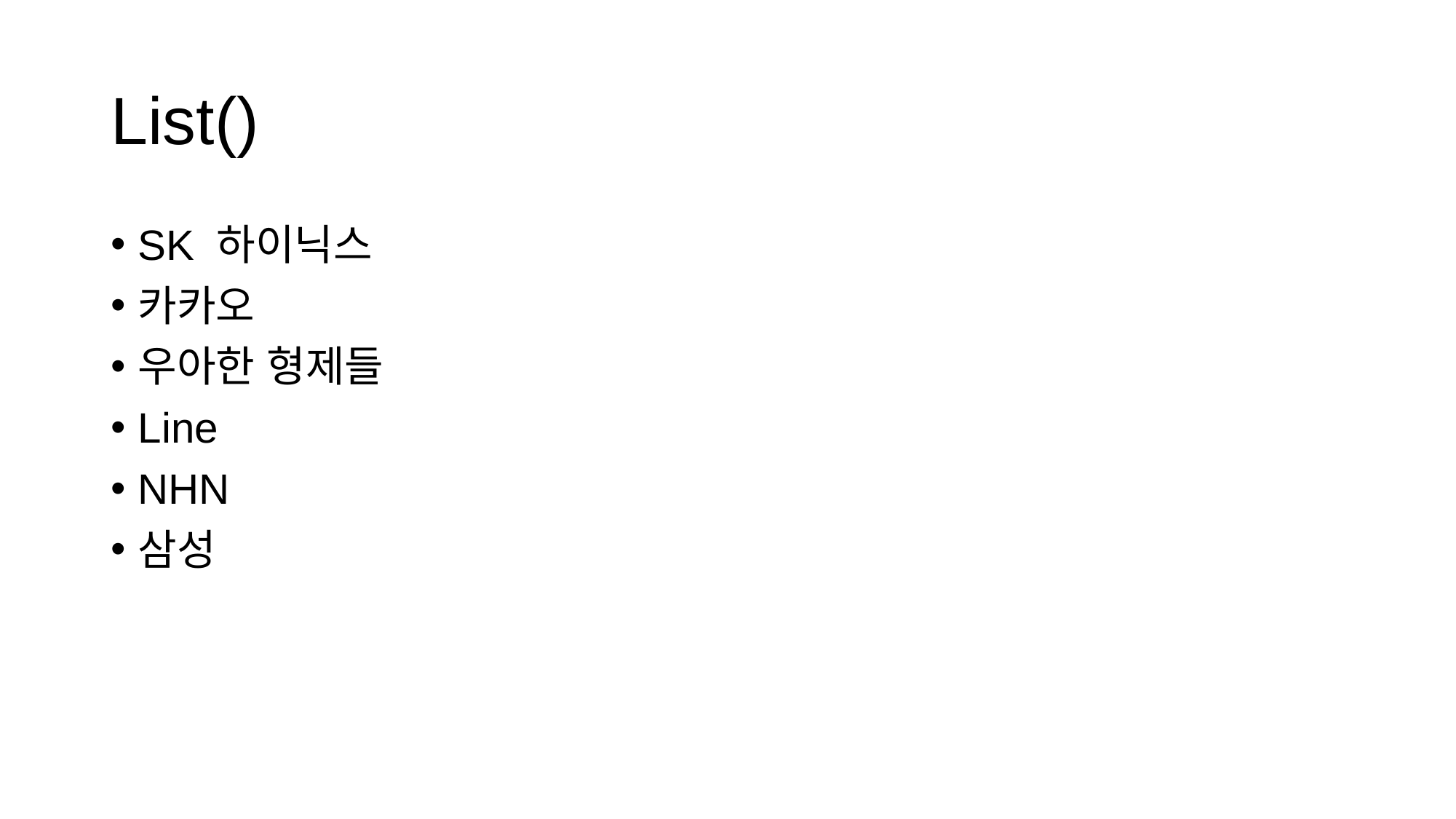

# List()
SK 하이닉스
카카오
우아한 형제들
Line
NHN
삼성